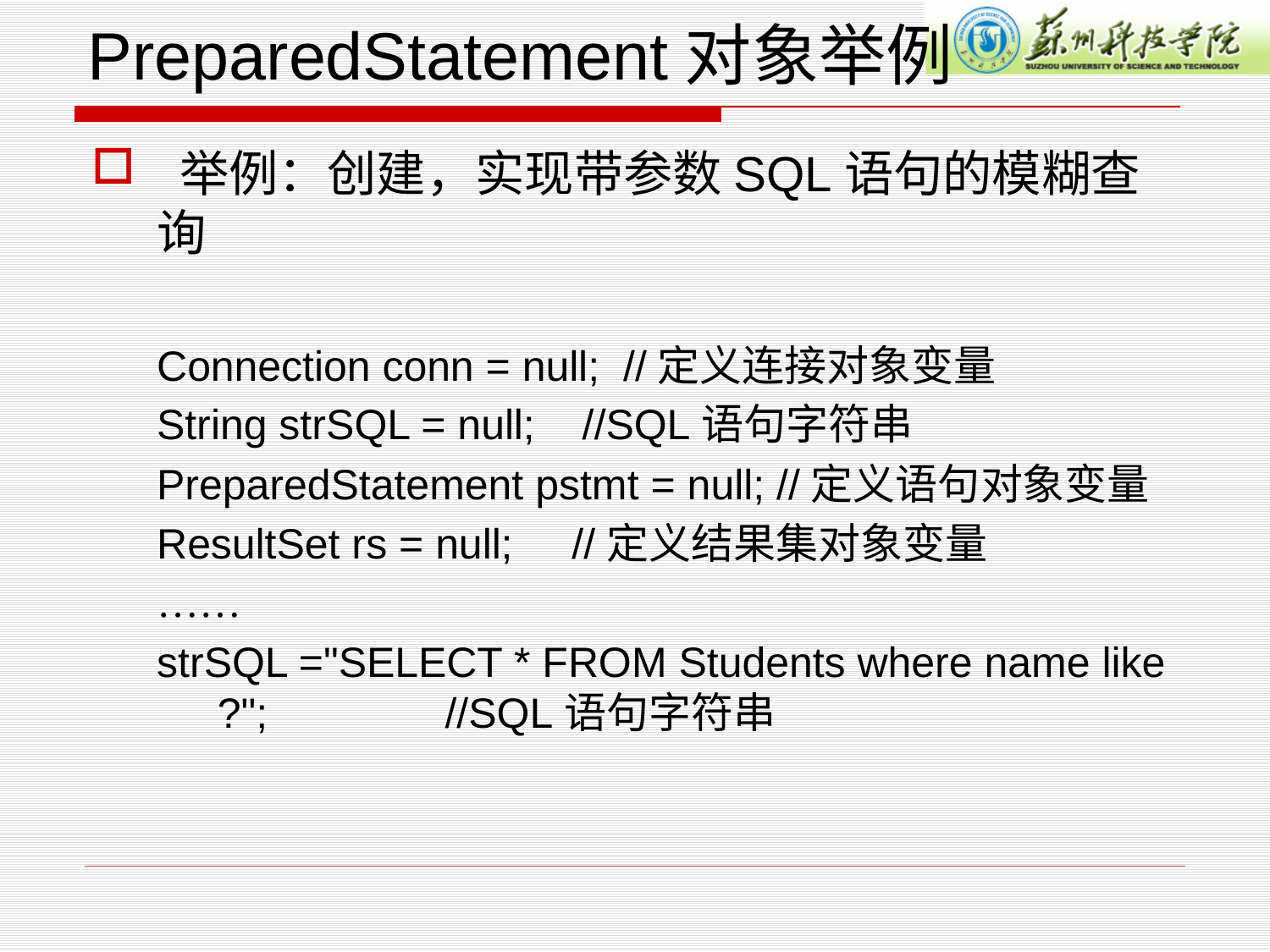

# PreparedStatement对象举例
 举例：创建，实现带参数SQL语句的模糊查询

Connection conn = null;  //定义连接对象变量
String strSQL = null;    //SQL语句字符串
PreparedStatement pstmt = null; //定义语句对象变量
ResultSet rs = null;     //定义结果集对象变量
……
strSQL ="SELECT * FROM Students where name like ?";               //SQL语句字符串